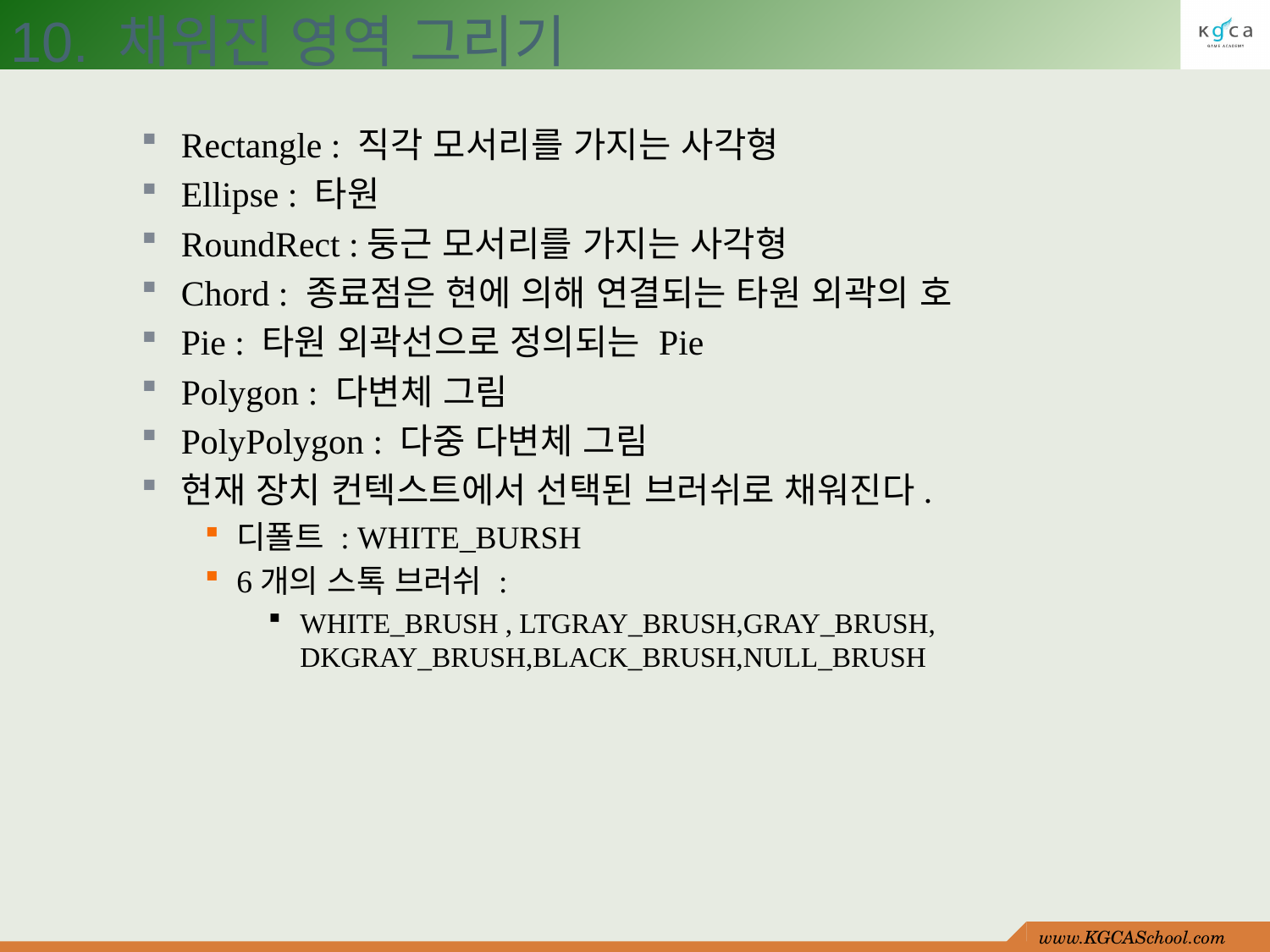

10. 채워진 영역 그리기
Rectangle : 직각 모서리를 가지는 사각형
Ellipse : 타원
RoundRect :둥근 모서리를 가지는 사각형
Chord : 종료점은 현에 의해 연결되는 타원 외곽의 호
Pie : 타원 외곽선으로 정의되는 Pie
Polygon : 다변체 그림
PolyPolygon : 다중 다변체 그림
현재 장치 컨텍스트에서 선택된 브러쉬로 채워진다.
디폴트 : WHITE_BURSH
6개의 스톡 브러쉬 :
WHITE_BRUSH , LTGRAY_BRUSH,GRAY_BRUSH, DKGRAY_BRUSH,BLACK_BRUSH,NULL_BRUSH